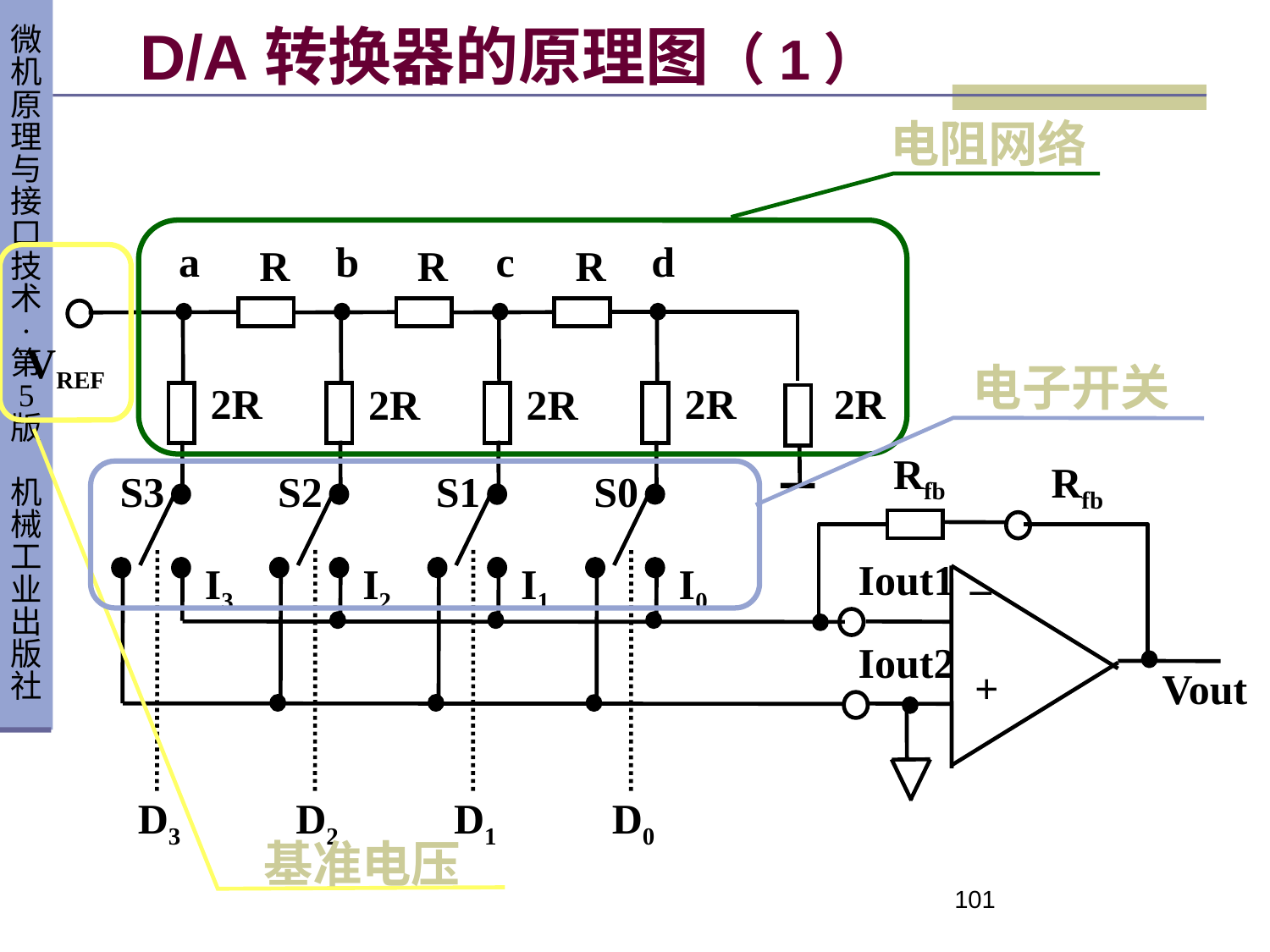

# D/A转换器的原理图（1）
电阻网络

a
b
R

2R

S2

I2

D2
c
R

2R

S1

I1

D1
d
R

VREF
2R
2R
2R

Rfb
Rfb
S3
S0

_

Iout1
I3
I0

Iout2

+
Vout

D3
D0

基准电压
电子开关

101